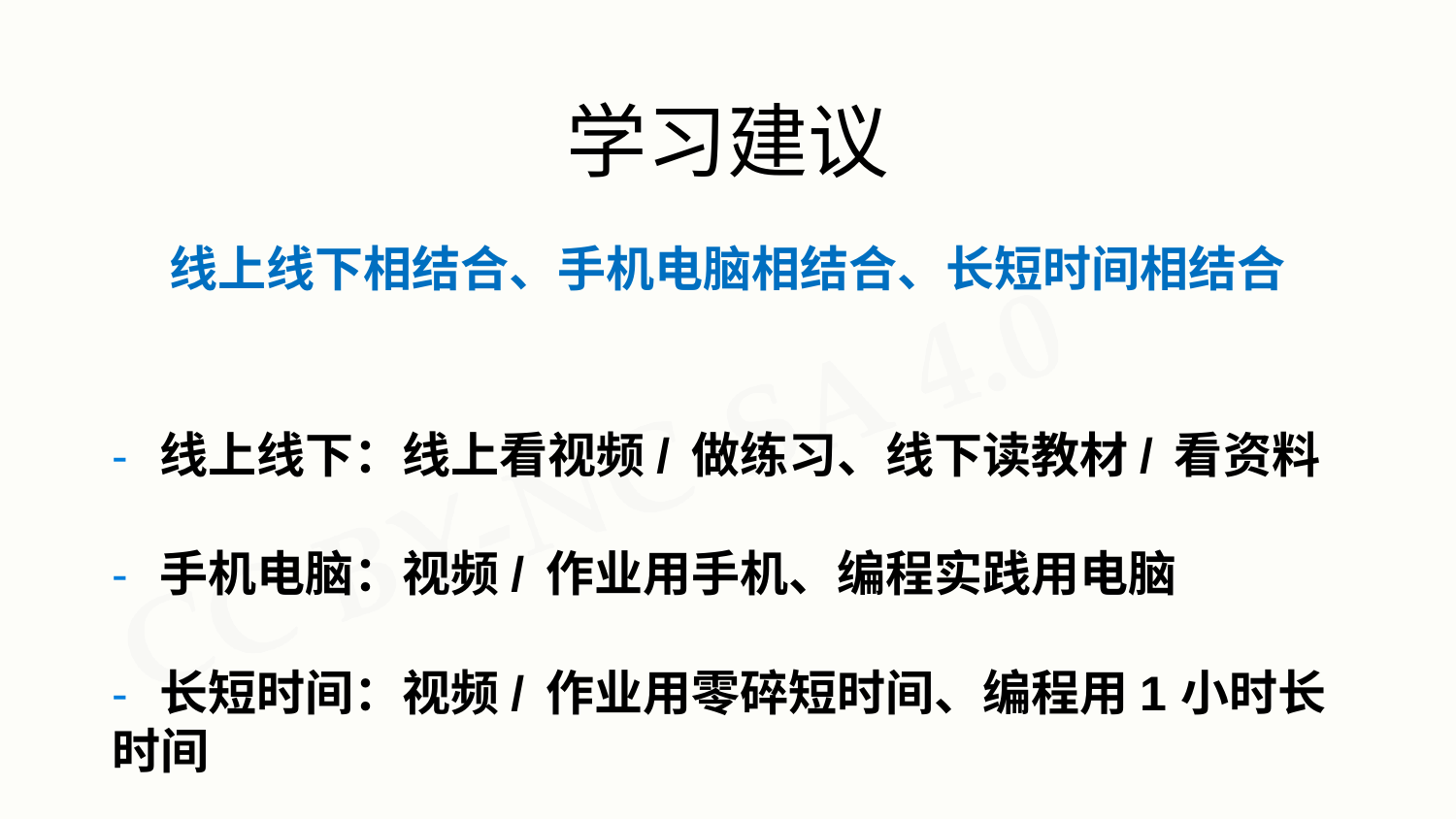

# 学习建议
线上线下相结合、手机电脑相结合、长短时间相结合

- 线上线下：线上看视频/做练习、线下读教材/看资料

- 手机电脑：视频/作业用手机、编程实践用电脑

- 长短时间：视频/作业用零碎短时间、编程用1小时长时间